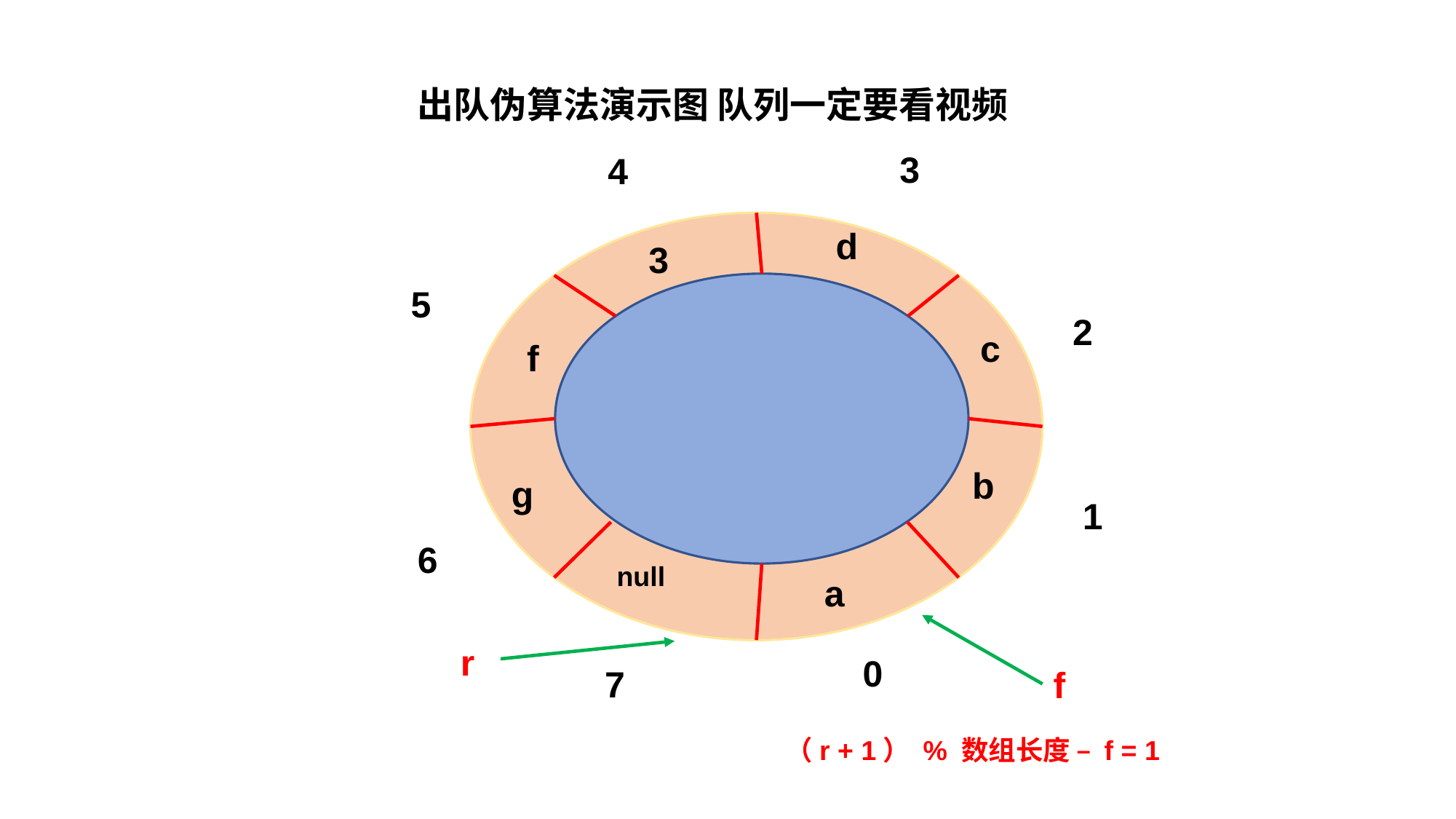

出队伪算法演示图 队列一定要看视频
3
4

d
3

5
2
c
f
b
g
1
6
null
a
r
0
7
f
（r + 1） % 数组长度 – f = 1